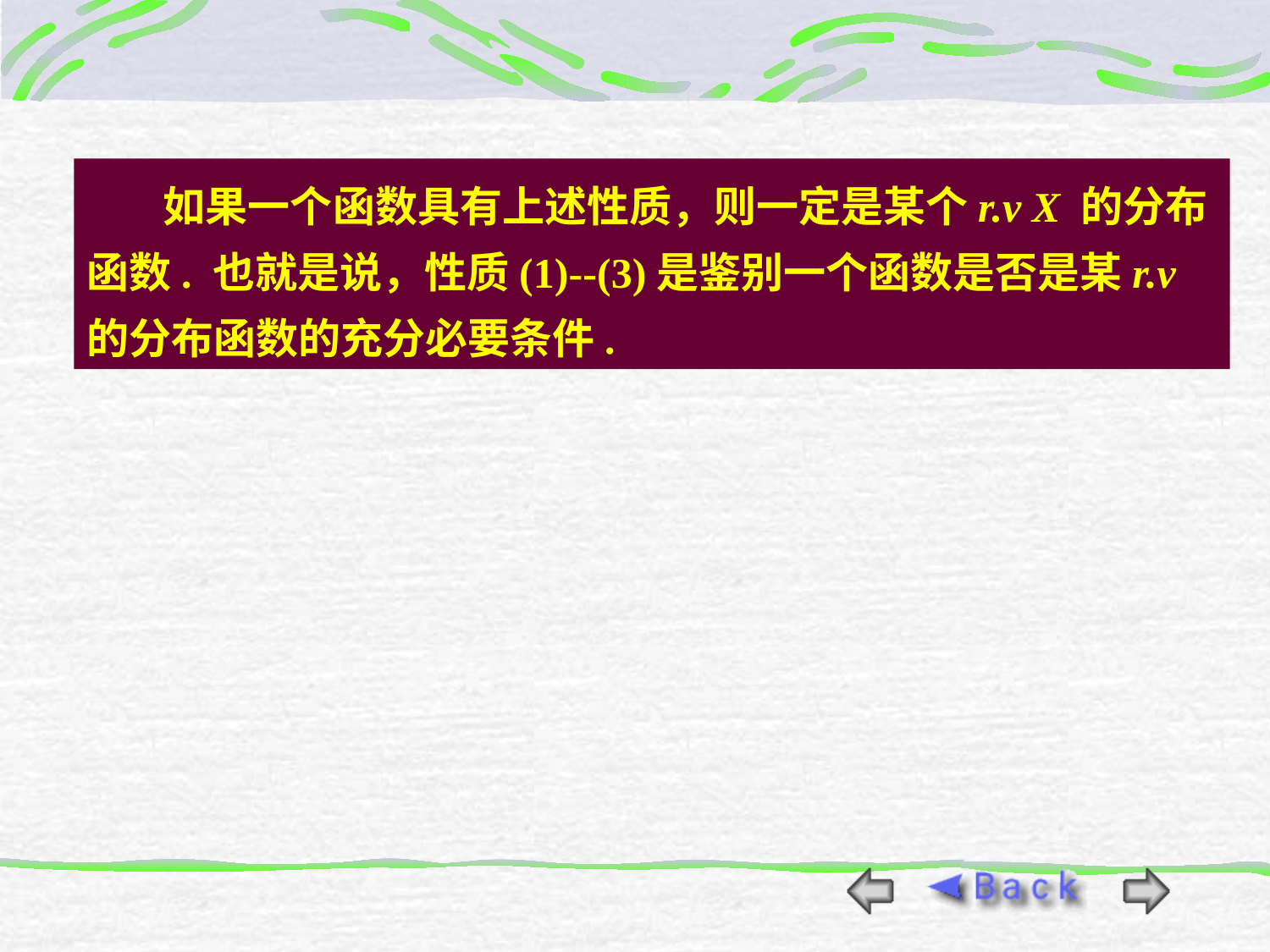

如果一个函数具有上述性质，则一定是某个r.v X 的分布函数. 也就是说，性质(1)--(3)是鉴别一个函数是否是某r.v的分布函数的充分必要条件.